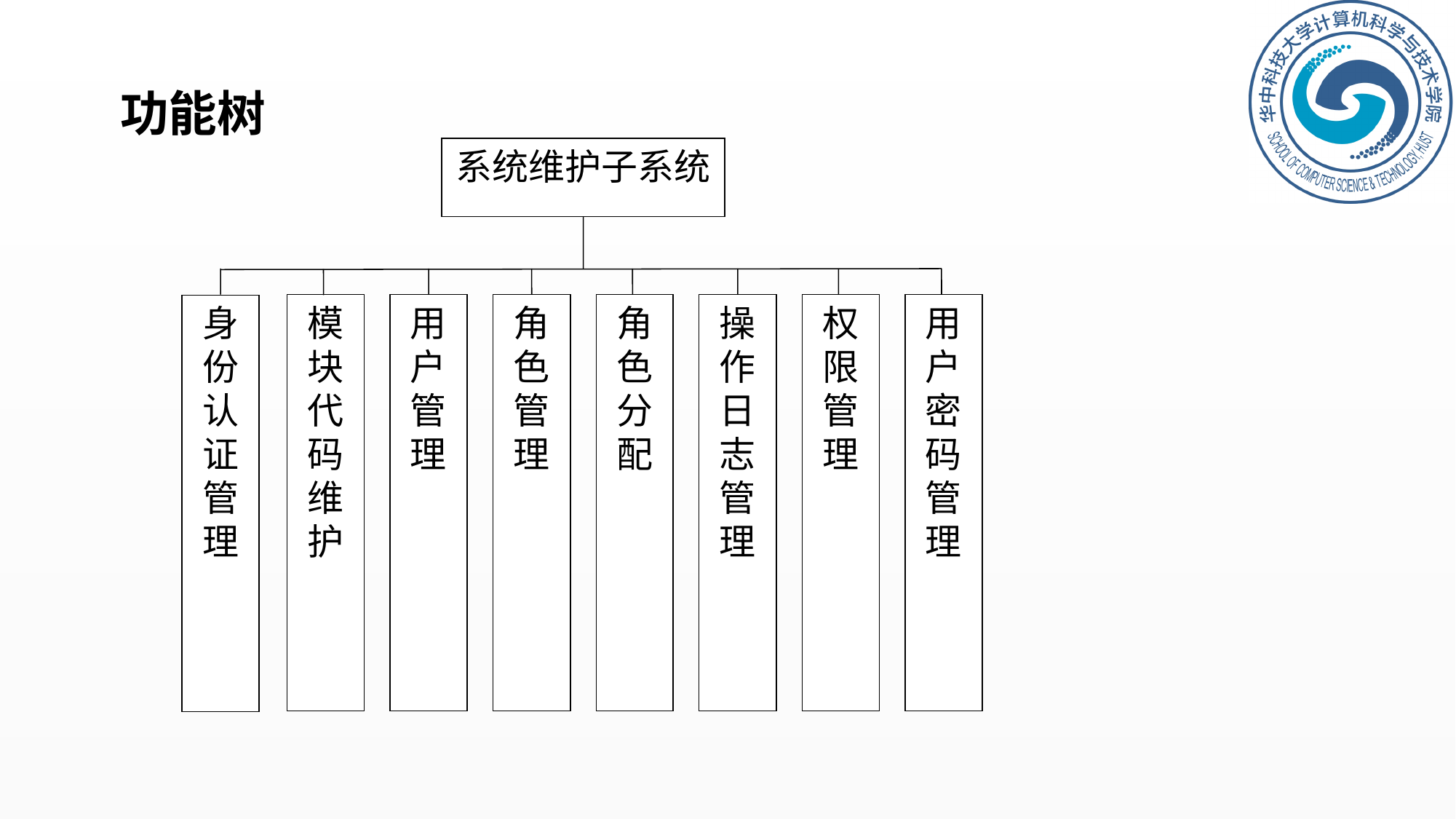

# 功能树
系统维护子系统

模块代码维护
用户管理
角色管理
角色分配
操作日志管理
权限管理
用户密码管理
身份认证管理